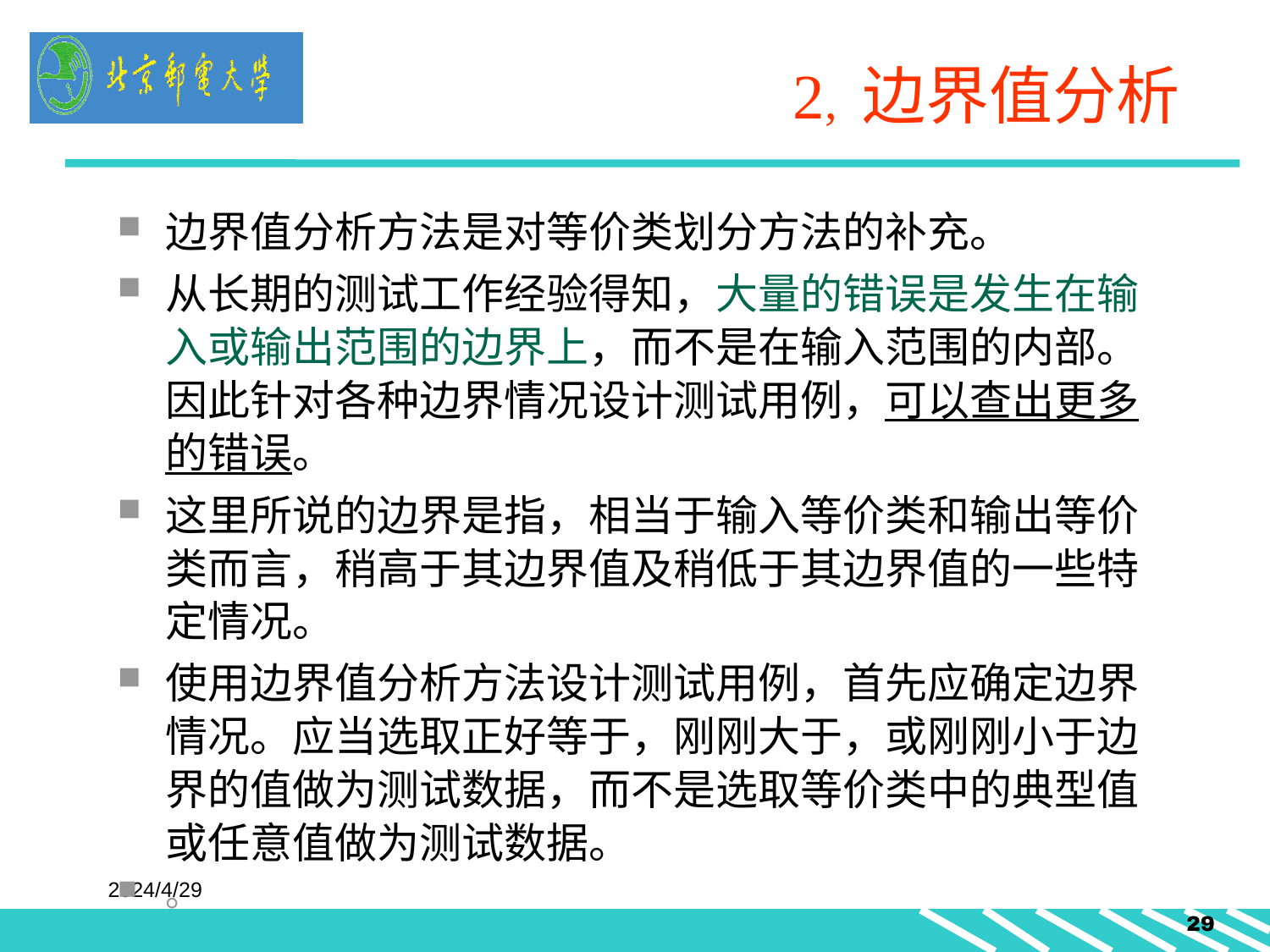

# 2, 边界值分析
边界值分析方法是对等价类划分方法的补充。
从长期的测试工作经验得知，大量的错误是发生在输入或输出范围的边界上，而不是在输入范围的内部。因此针对各种边界情况设计测试用例，可以查出更多的错误。
这里所说的边界是指，相当于输入等价类和输出等价类而言，稍高于其边界值及稍低于其边界值的一些特定情况。
使用边界值分析方法设计测试用例，首先应确定边界情况。应当选取正好等于，刚刚大于，或刚刚小于边界的值做为测试数据，而不是选取等价类中的典型值或任意值做为测试数据。
。
2024/4/29
29